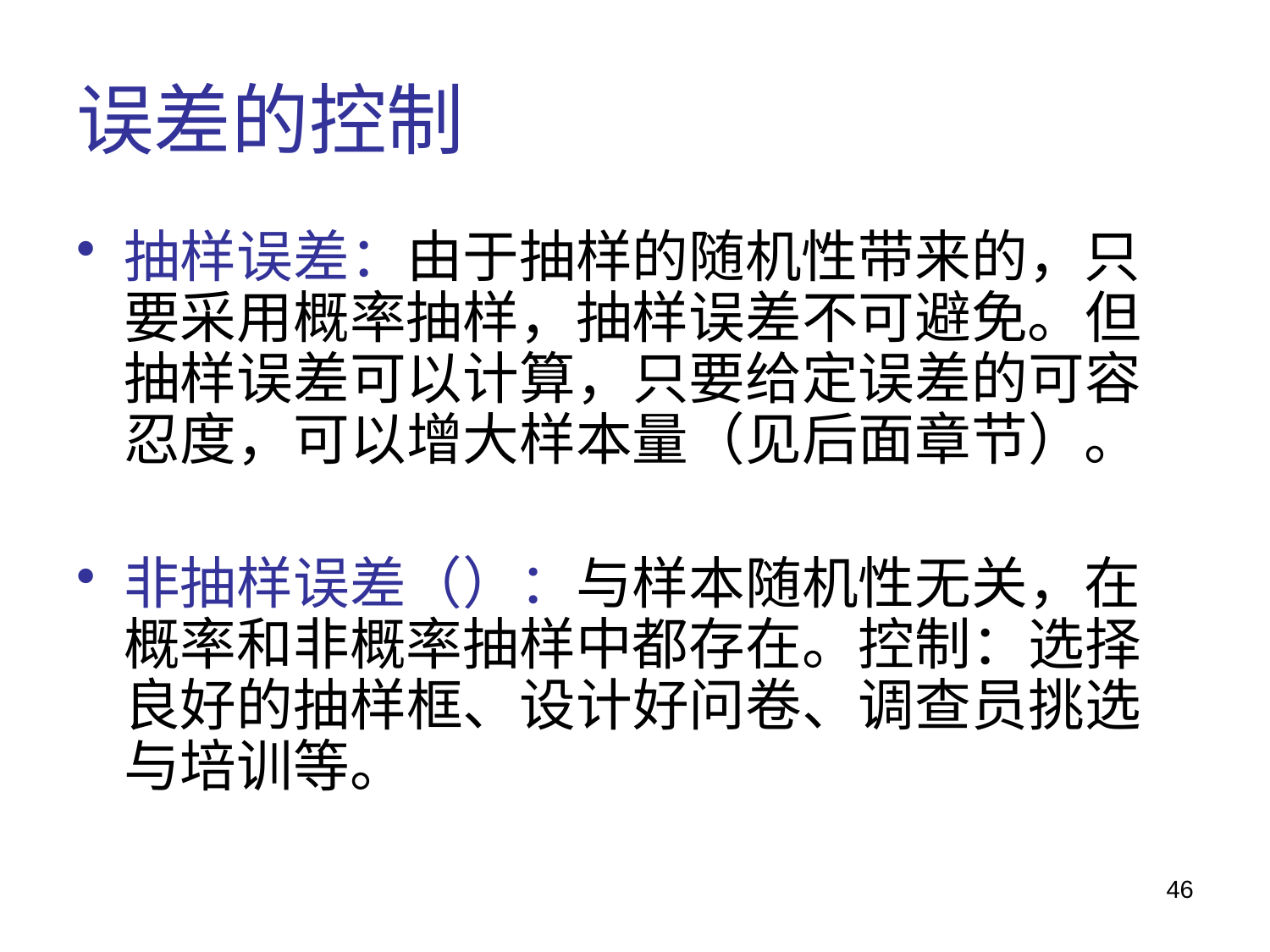

# 误差的控制
抽样误差：由于抽样的随机性带来的，只要采用概率抽样，抽样误差不可避免。但抽样误差可以计算，只要给定误差的可容忍度，可以增大样本量（见后面章节）。

非抽样误差（）：与样本随机性无关，在概率和非概率抽样中都存在。控制：选择良好的抽样框、设计好问卷、调查员挑选与培训等。

46